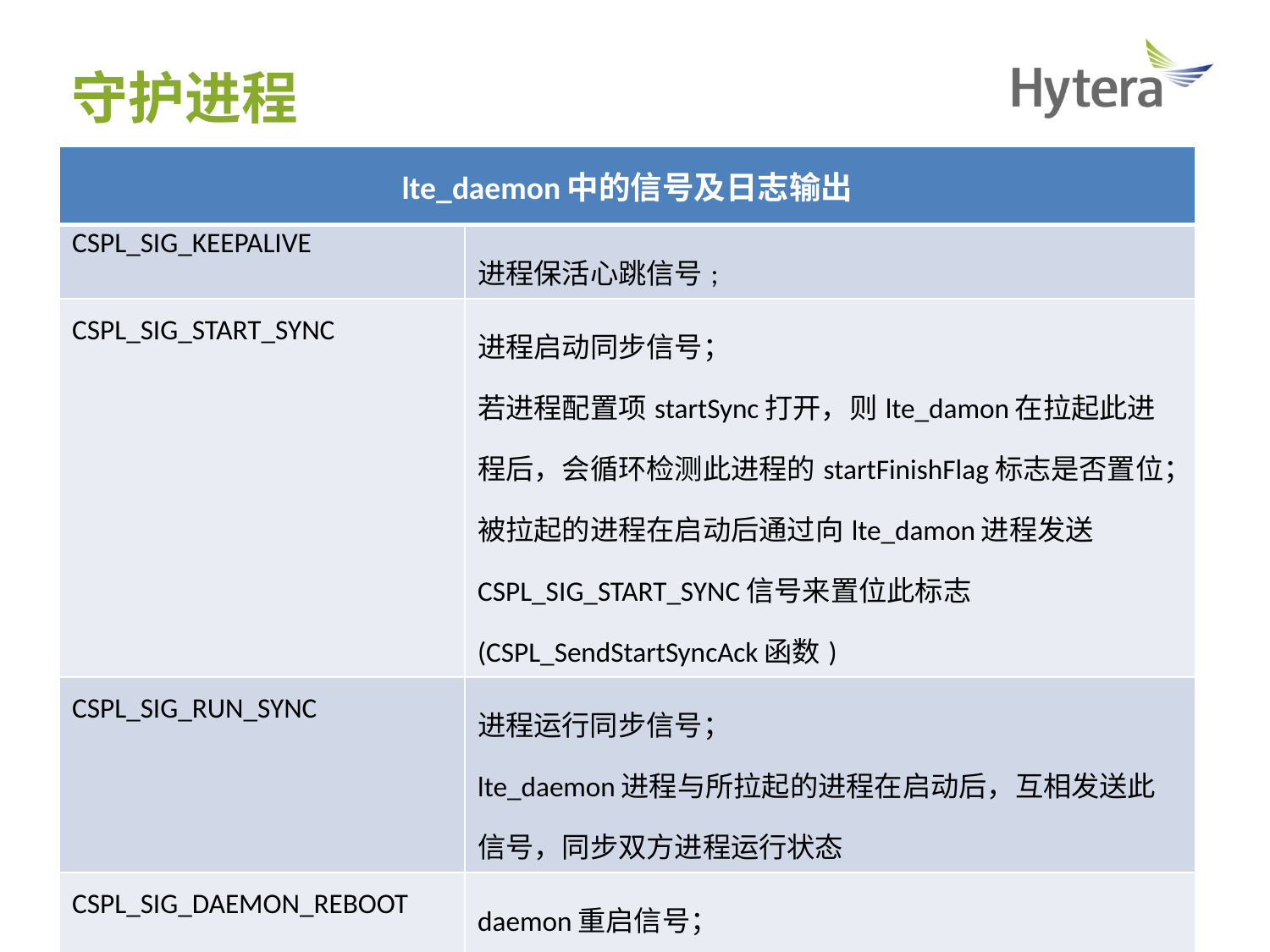

守护进程
| lte\_daemon中的信号及日志输出 |  |
| --- | --- |
| CSPL\_SIG\_KEEPALIVE | 进程保活心跳信号; |
| CSPL\_SIG\_START\_SYNC | 进程启动同步信号； 若进程配置项startSync打开，则lte\_damon在拉起此进程后，会循环检测此进程的startFinishFlag标志是否置位；被拉起的进程在启动后通过向lte\_damon进程发送CSPL\_SIG\_START\_SYNC信号来置位此标志(CSPL\_SendStartSyncAck函数) |
| CSPL\_SIG\_RUN\_SYNC | 进程运行同步信号； lte\_daemon进程与所拉起的进程在启动后，互相发送此信号，同步双方进程运行状态 |
| CSPL\_SIG\_DAEMON\_REBOOT | daemon重启信号； lte\_daemon接收到此信号后，调用daemon\_reboot()函数重启系统 |